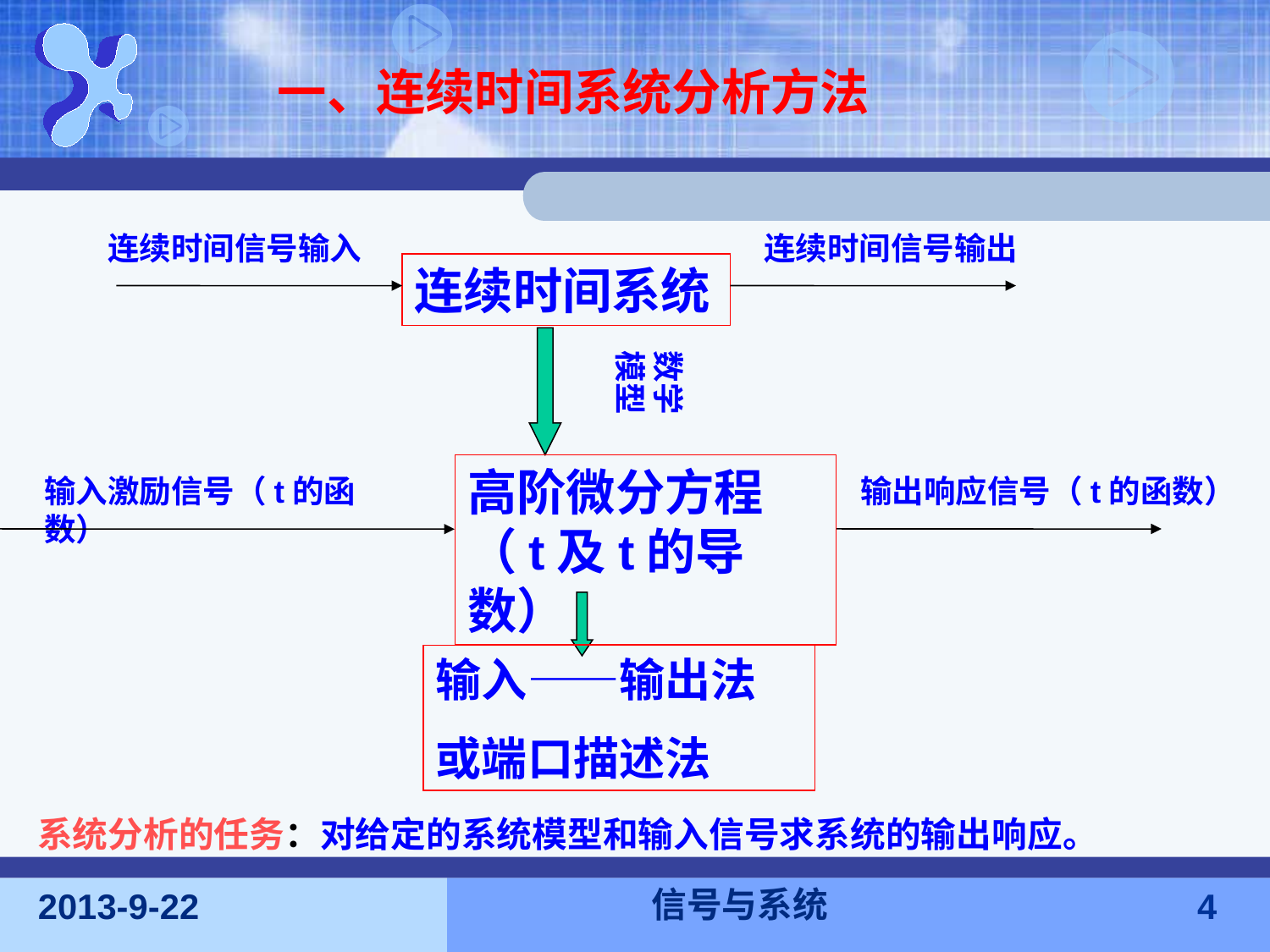

# 一、连续时间系统分析方法
连续时间信号输入

连续时间信号输出

连续时间系统

数学模型
高阶微分方程（t及t的导数）
输入激励信号（t的函数）

输出响应信号（t的函数）

输入——输出法
或端口描述法
系统分析的任务：对给定的系统模型和输入信号求系统的输出响应。
信号与系统
2013-9-22
4